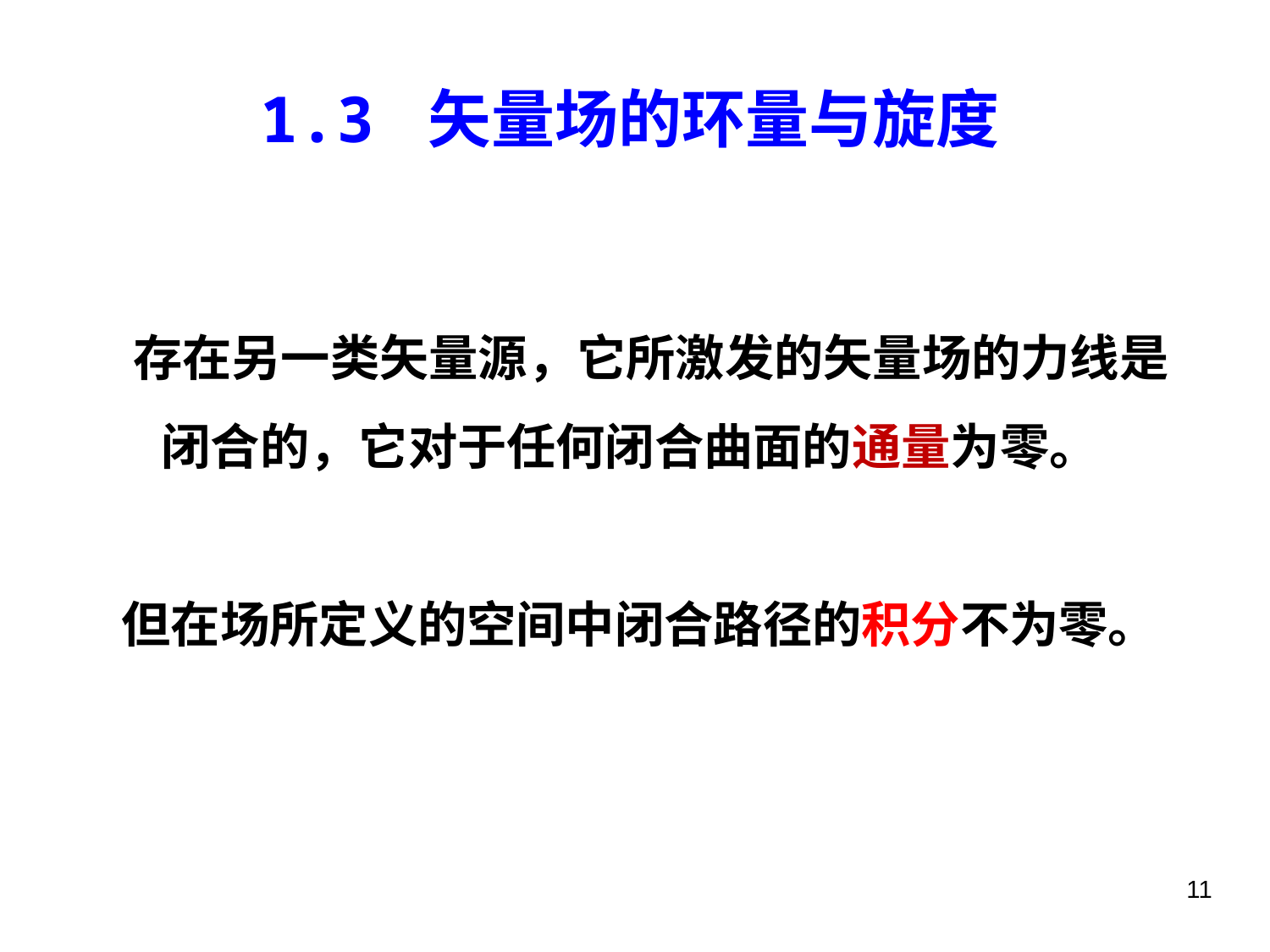

# 1.3 矢量场的环量与旋度
   存在另一类矢量源，它所激发的矢量场的力线是闭合的，它对于任何闭合曲面的通量为零。

  但在场所定义的空间中闭合路径的积分不为零。
11